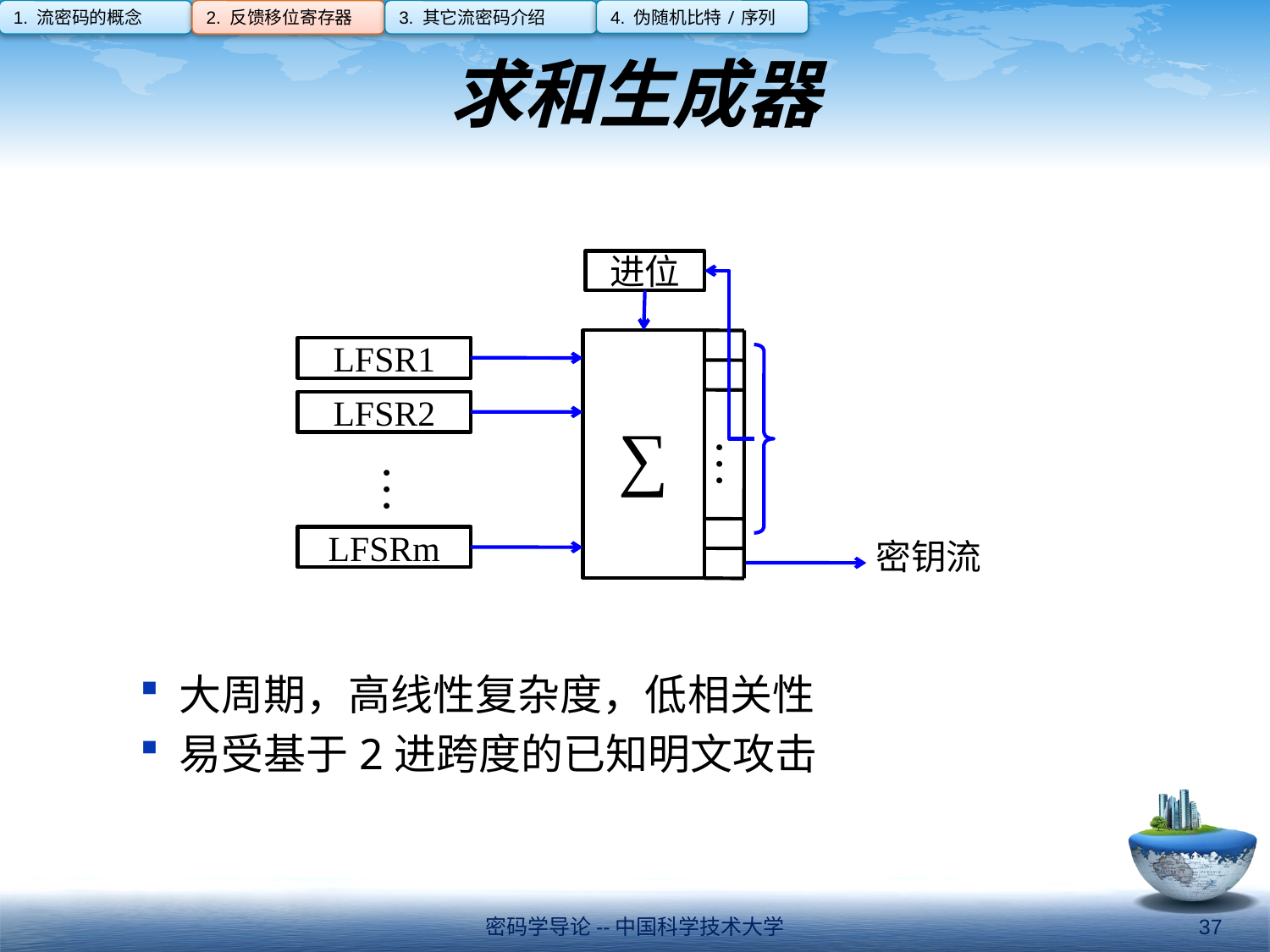

4. 伪随机比特/序列
1. 流密码的概念
2. 反馈移位寄存器
3. 其它流密码介绍
# 求和生成器

大周期，高线性复杂度，低相关性
易受基于2进跨度的已知明文攻击
进位
∑
LFSR1

LFSR2
…
…
LFSRm
密钥流
密码学导论--中国科学技术大学
37